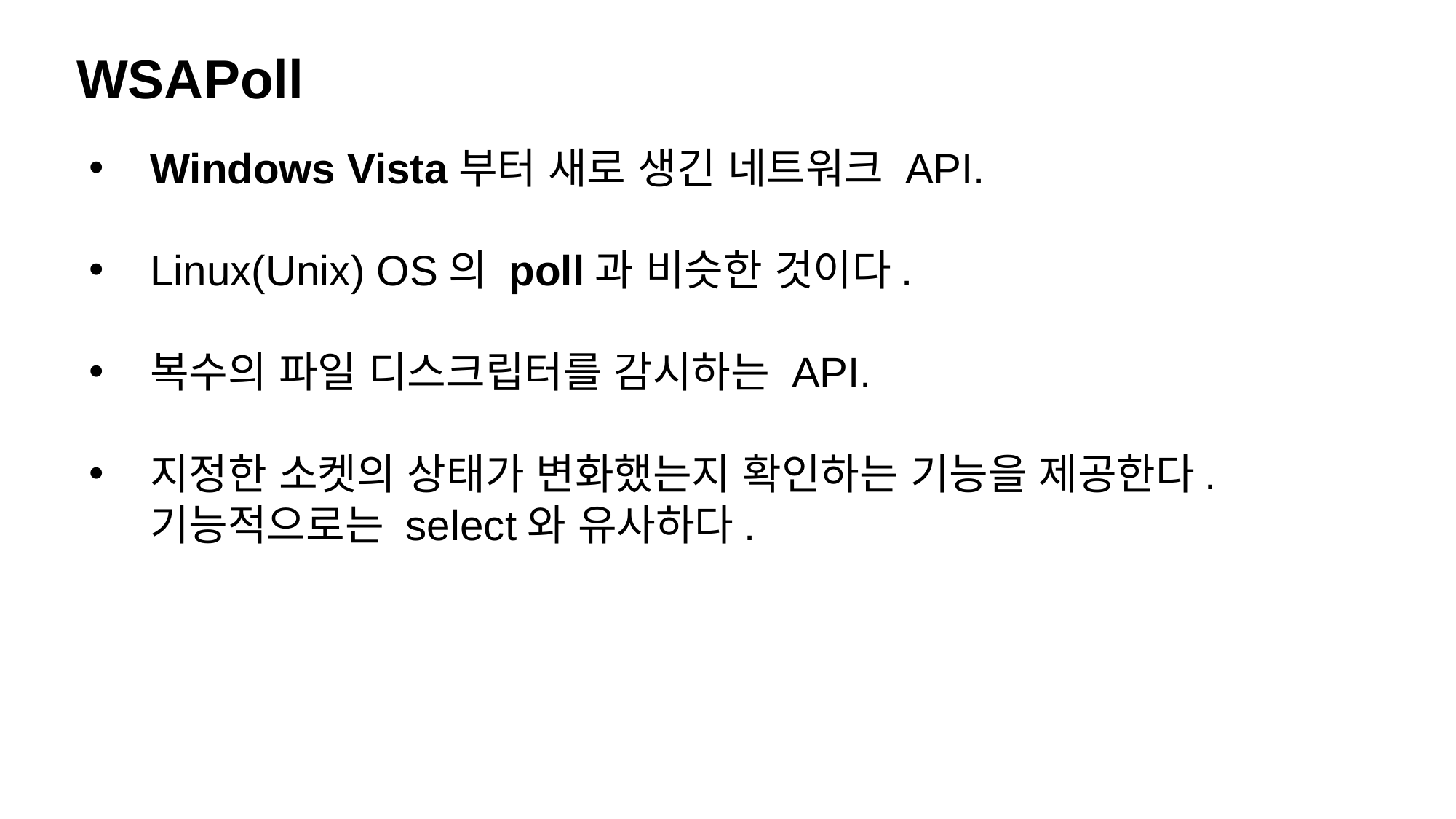

WSAPoll
Windows Vista부터 새로 생긴 네트워크 API.
Linux(Unix) OS의 poll과 비슷한 것이다.
복수의 파일 디스크립터를 감시하는 API.
지정한 소켓의 상태가 변화했는지 확인하는 기능을 제공한다. 기능적으로는 select와 유사하다.